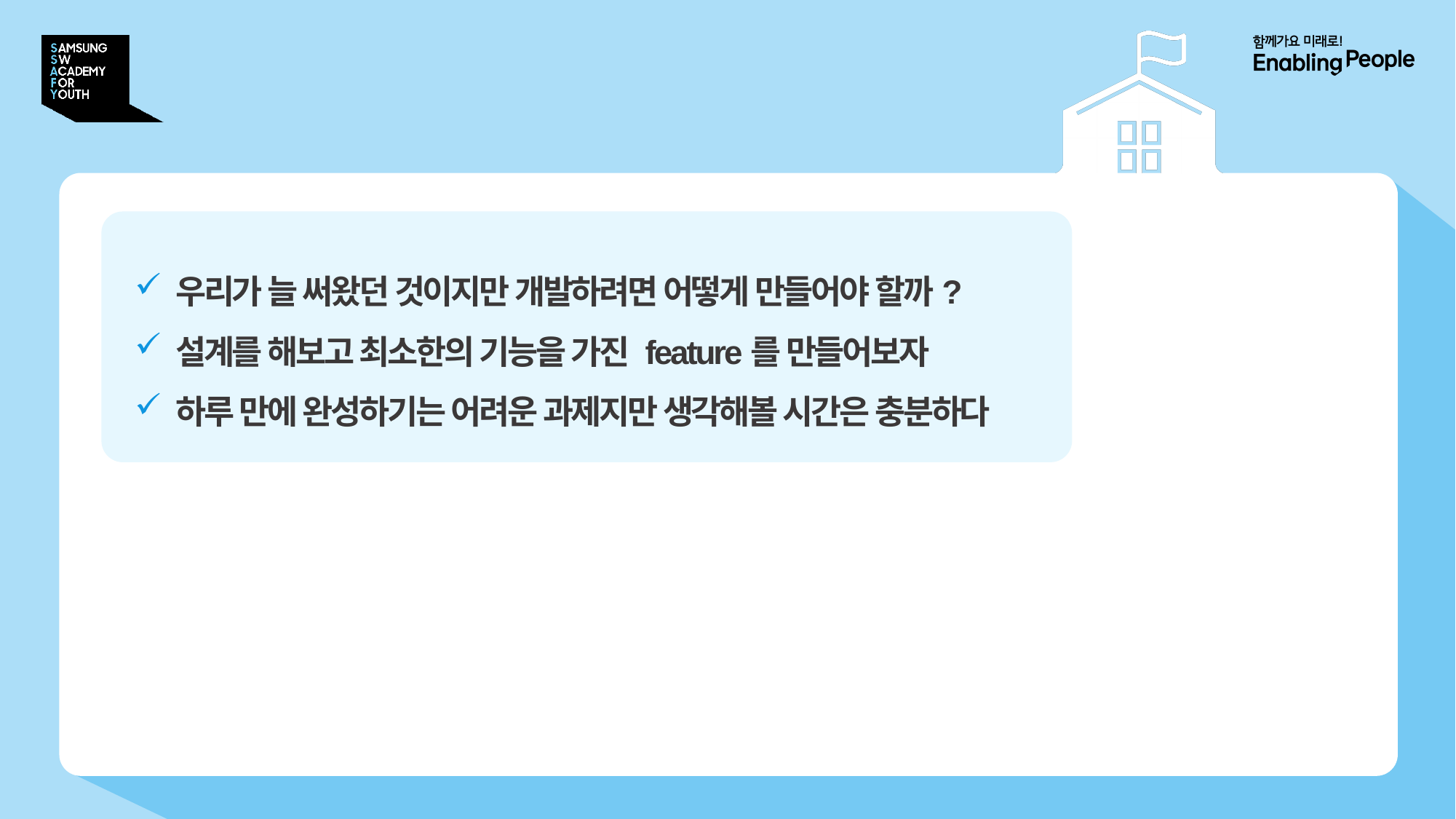

# 사용자에서 개발자로

우리가 늘 써왔던 것이지만 개발하려면 어떻게 만들어야 할까?
설계를 해보고 최소한의 기능을 가진 feature를 만들어보자
하루 만에 완성하기는 어려운 과제지만 생각해볼 시간은 충분하다